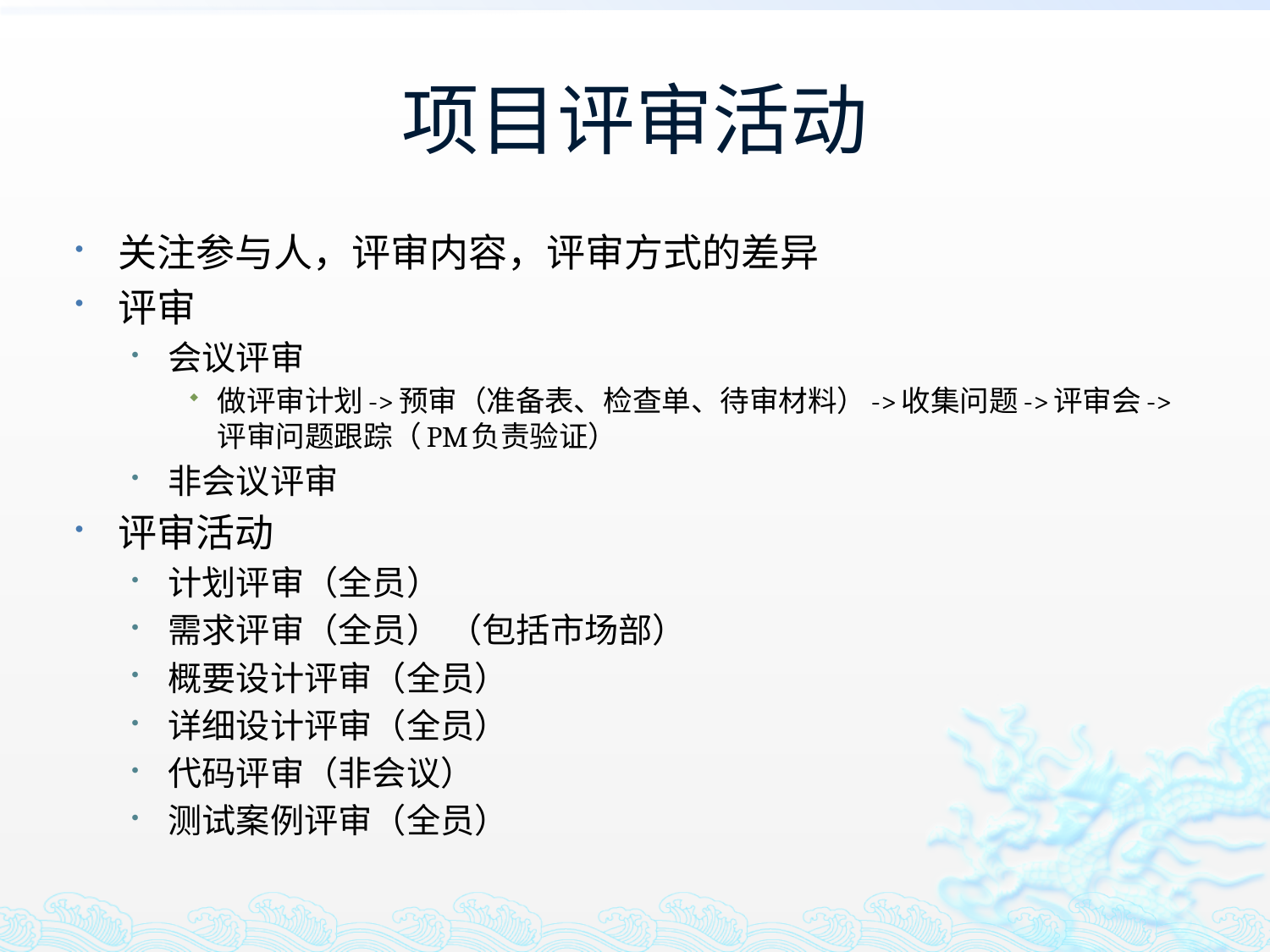

# 项目评审活动
关注参与人，评审内容，评审方式的差异
评审
会议评审
做评审计划->预审（准备表、检查单、待审材料）->收集问题->评审会->评审问题跟踪（PM负责验证）
非会议评审
评审活动
计划评审（全员）
需求评审（全员） （包括市场部）
概要设计评审（全员）
详细设计评审（全员）
代码评审（非会议）
测试案例评审（全员）